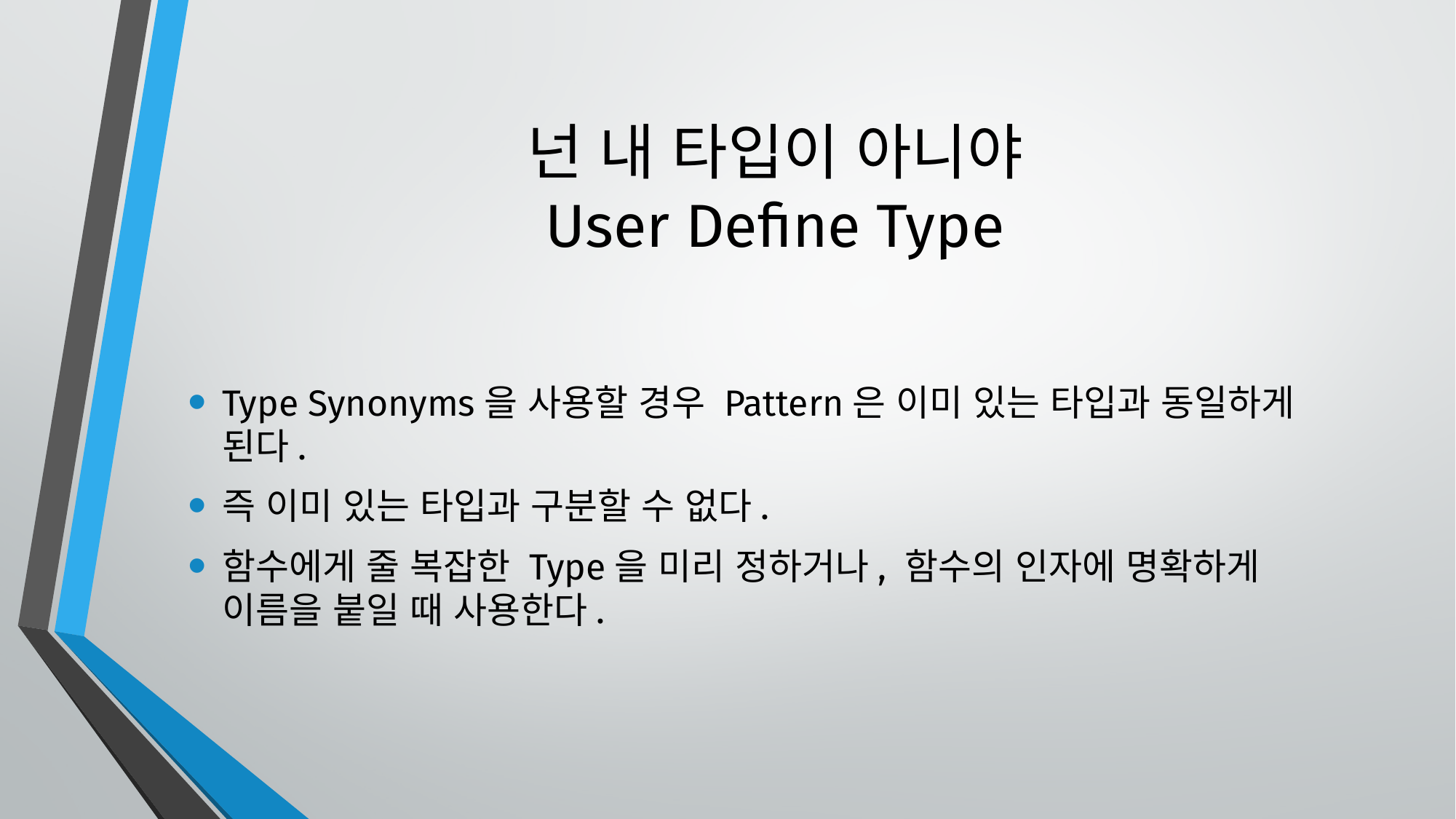

# 넌 내 타입이 아니야 User Define Type
Type Synonyms을 사용할 경우 Pattern은 이미 있는 타입과 동일하게 된다.
즉 이미 있는 타입과 구분할 수 없다.
함수에게 줄 복잡한 Type을 미리 정하거나, 함수의 인자에 명확하게 이름을 붙일 때 사용한다.